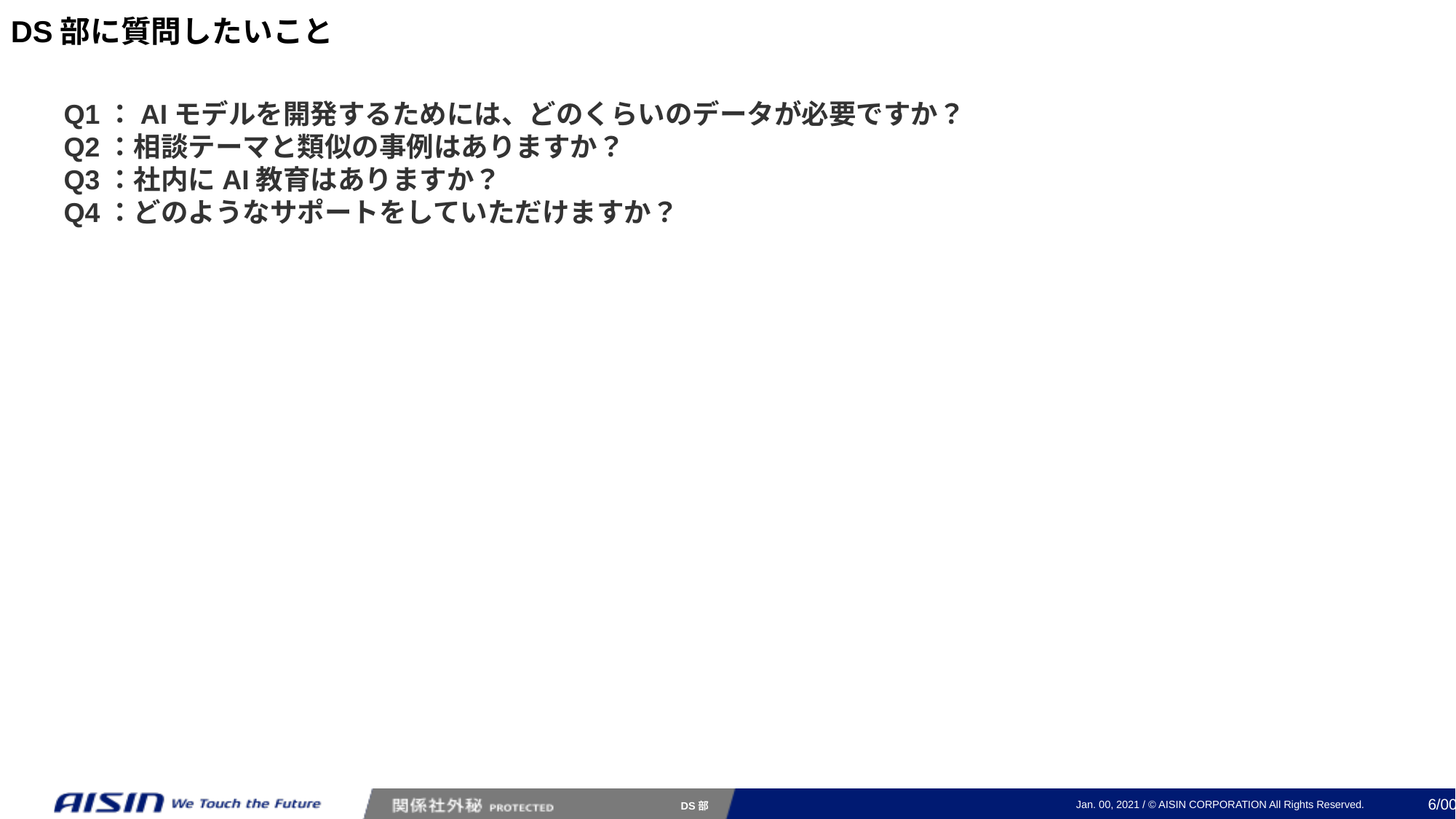

記入例
DS部に質問したいこと
Q1：AIモデルを開発するためには、どのくらいのデータが必要ですか？
Q2：相談テーマと類似の事例はありますか？
Q3：社内にAI教育はありますか？
Q4：どのようなサポートをしていただけますか？